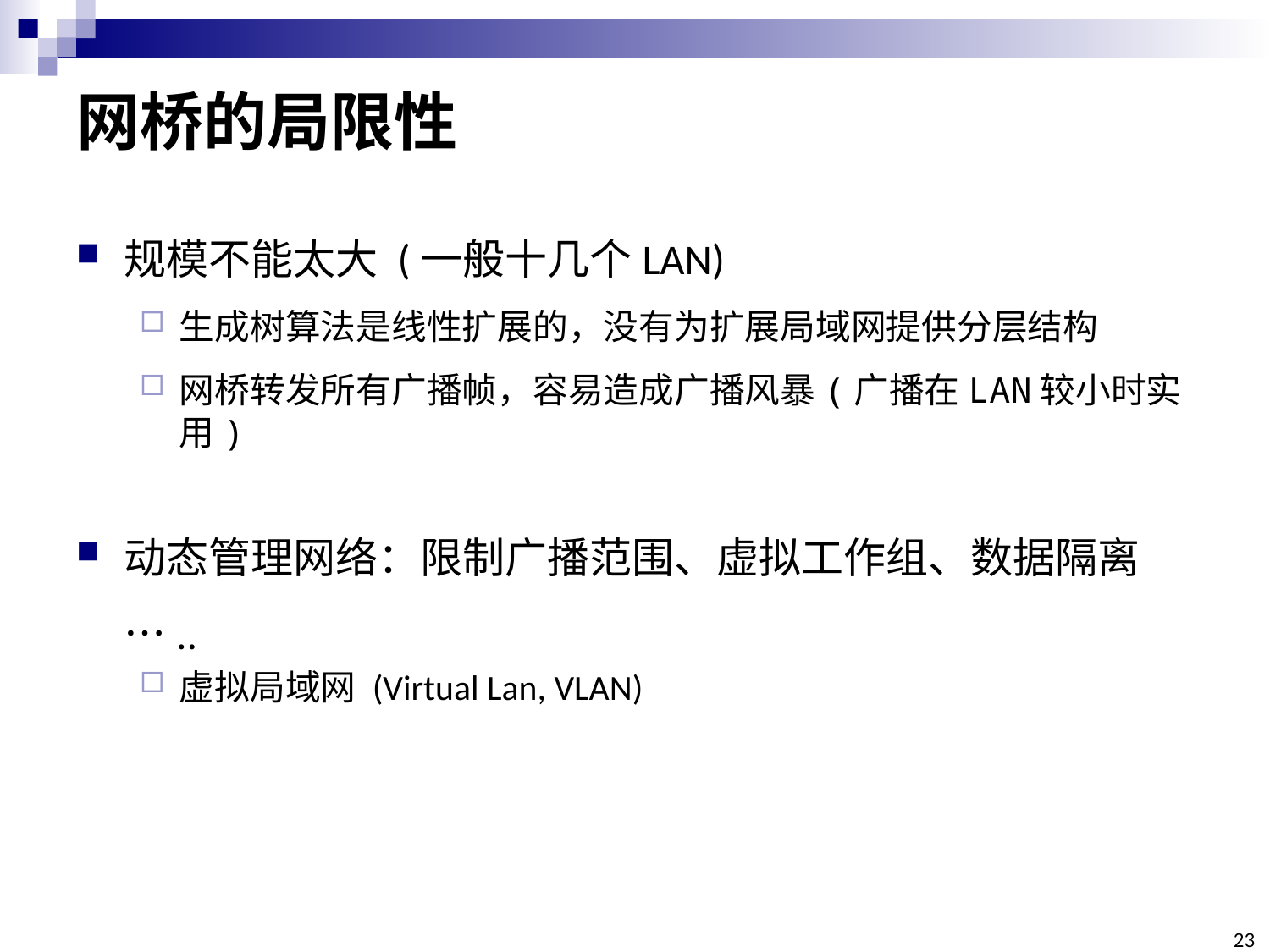

# 网桥的局限性
规模不能太大 (一般十几个LAN)
生成树算法是线性扩展的，没有为扩展局域网提供分层结构
网桥转发所有广播帧，容易造成广播风暴(广播在LAN较小时实用)
动态管理网络：限制广播范围、虚拟工作组、数据隔离…..
虚拟局域网 (Virtual Lan, VLAN)
23